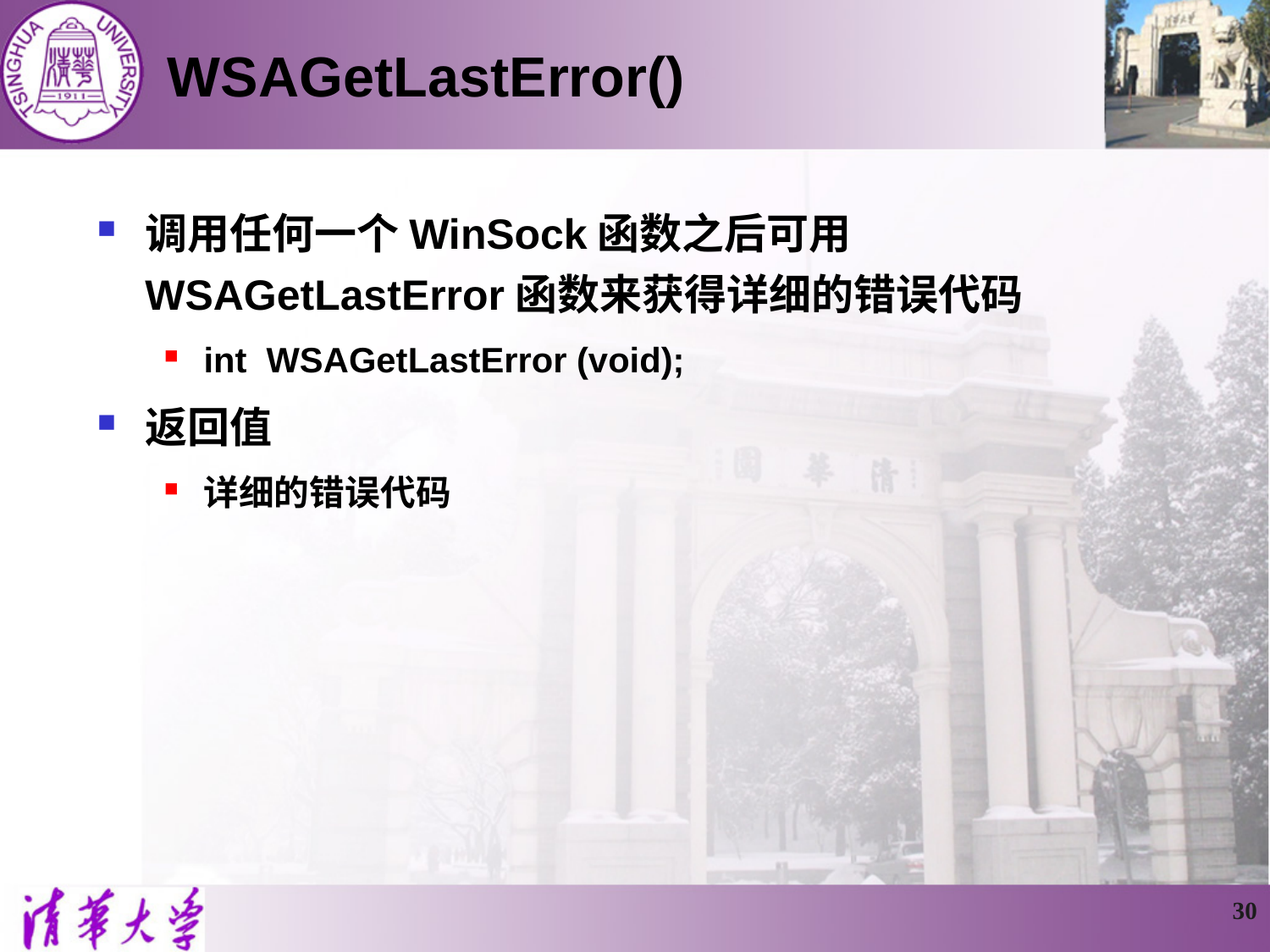

# WSAGetLastError()
调用任何一个WinSock函数之后可用WSAGetLastError函数来获得详细的错误代码
int  WSAGetLastError (void);
返回值
详细的错误代码
30